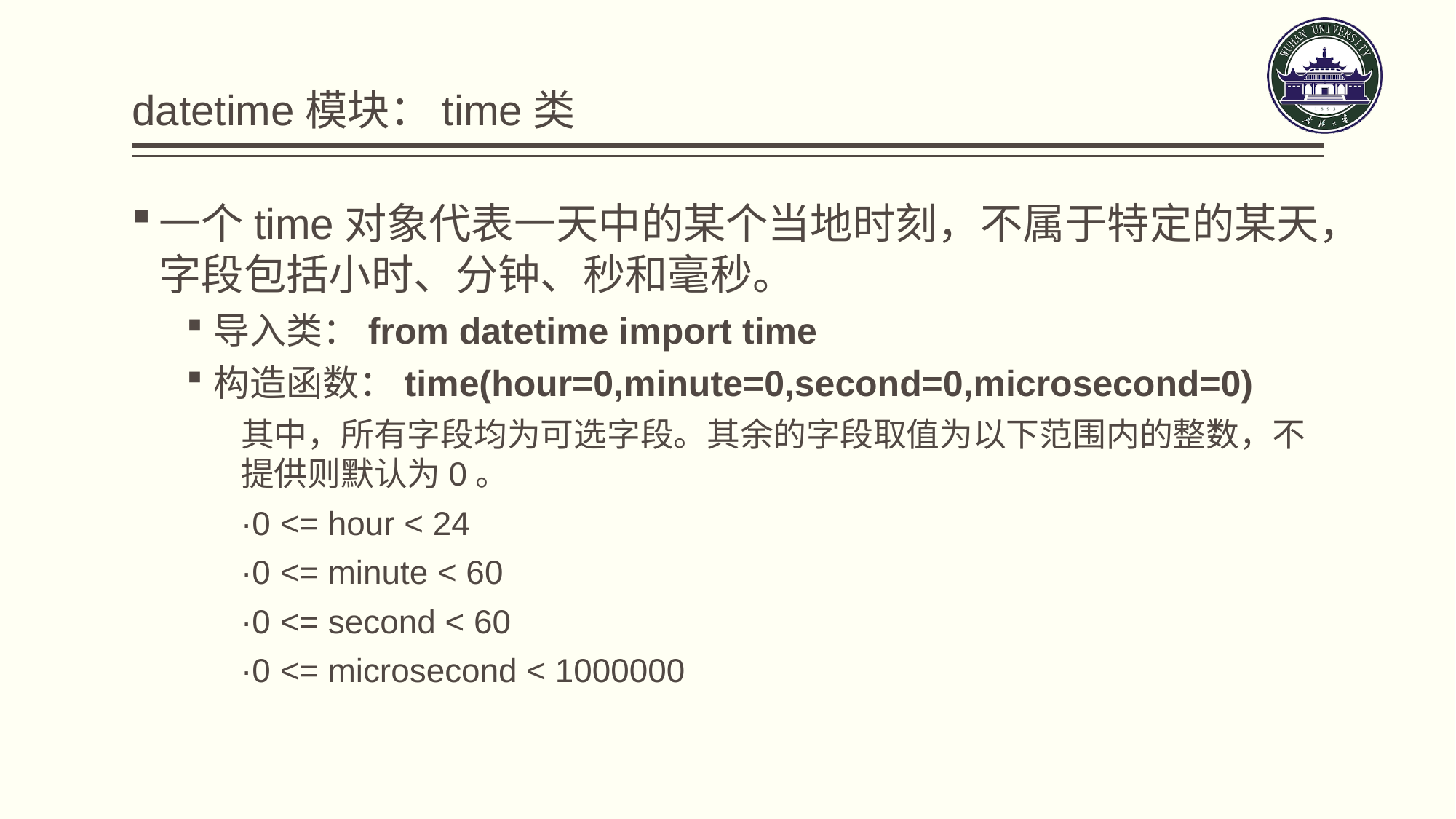

# datetime模块：time类
一个time对象代表一天中的某个当地时刻，不属于特定的某天，字段包括小时、分钟、秒和毫秒。
导入类：from datetime import time
构造函数：time(hour=0,minute=0,second=0,microsecond=0)
其中，所有字段均为可选字段。其余的字段取值为以下范围内的整数，不提供则默认为0。
·0 <= hour < 24
·0 <= minute < 60
·0 <= second < 60
·0 <= microsecond < 1000000